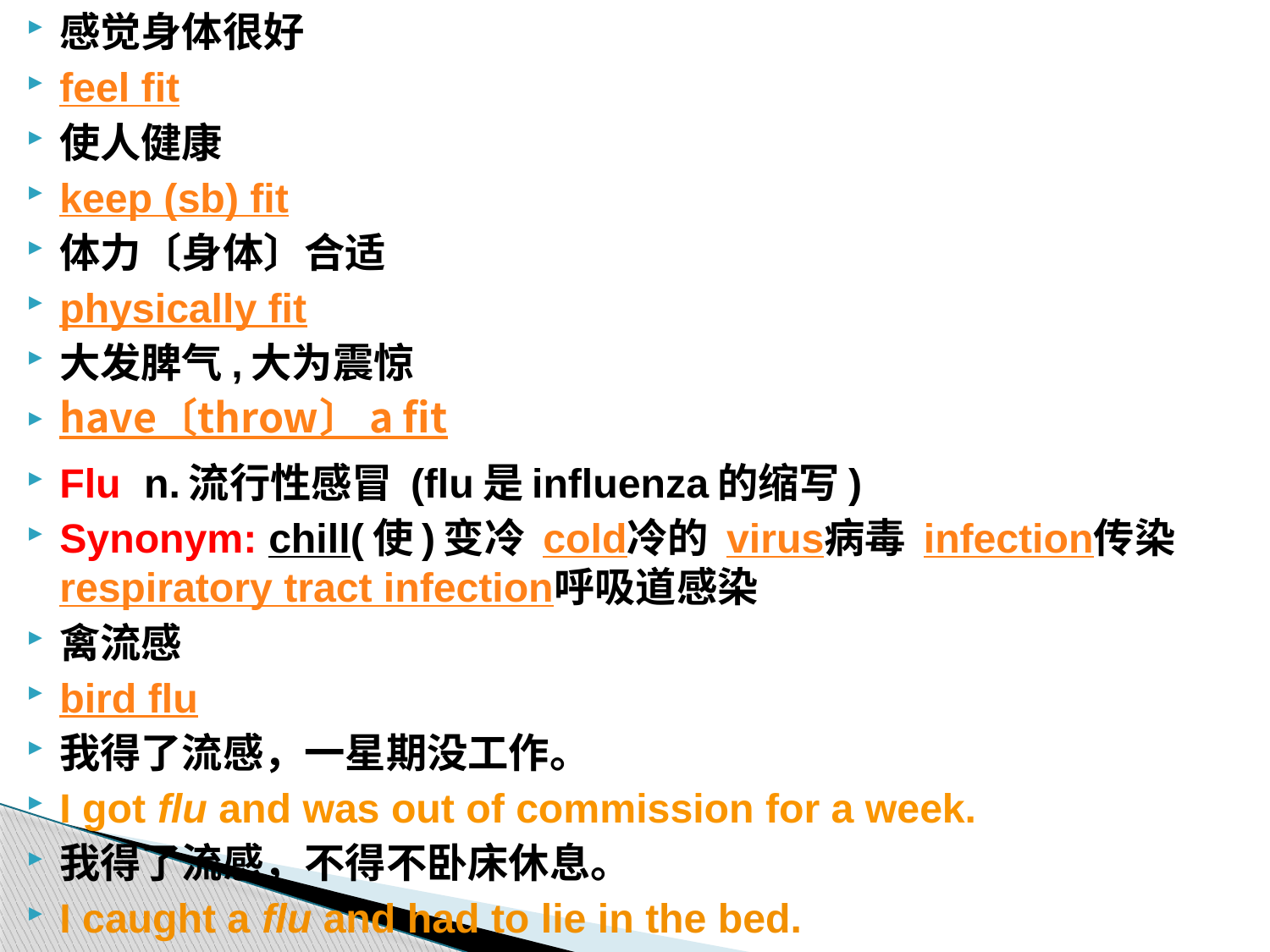

感觉身体很好
feel fit
使人健康
keep (sb) fit
体力〔身体〕合适
physically fit
大发脾气,大为震惊
have〔throw〕 a fit
Flu  n.流行性感冒 (flu是influenza的缩写)
Synonym: chill(使)变冷 cold冷的 virus病毒 infection传染 respiratory tract infection呼吸道感染
禽流感
bird flu
我得了流感，一星期没工作。
I got flu and was out of commission for a week.
我得了流感，不得不卧床休息。
I caught a flu and had to lie in the bed.